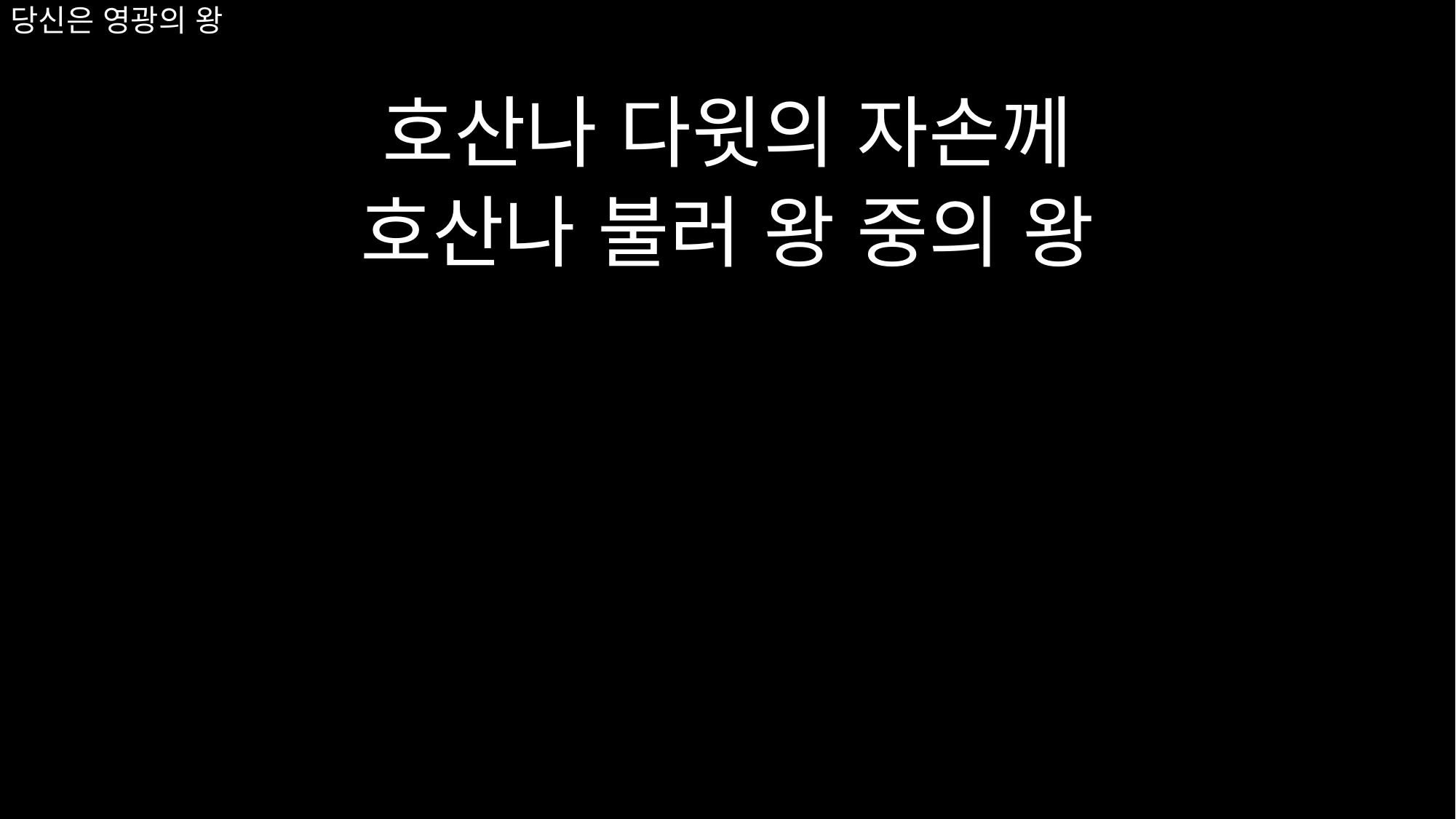

# 당신은 영광의 왕
호산나 다윗의 자손께
호산나 불러 왕 중의 왕